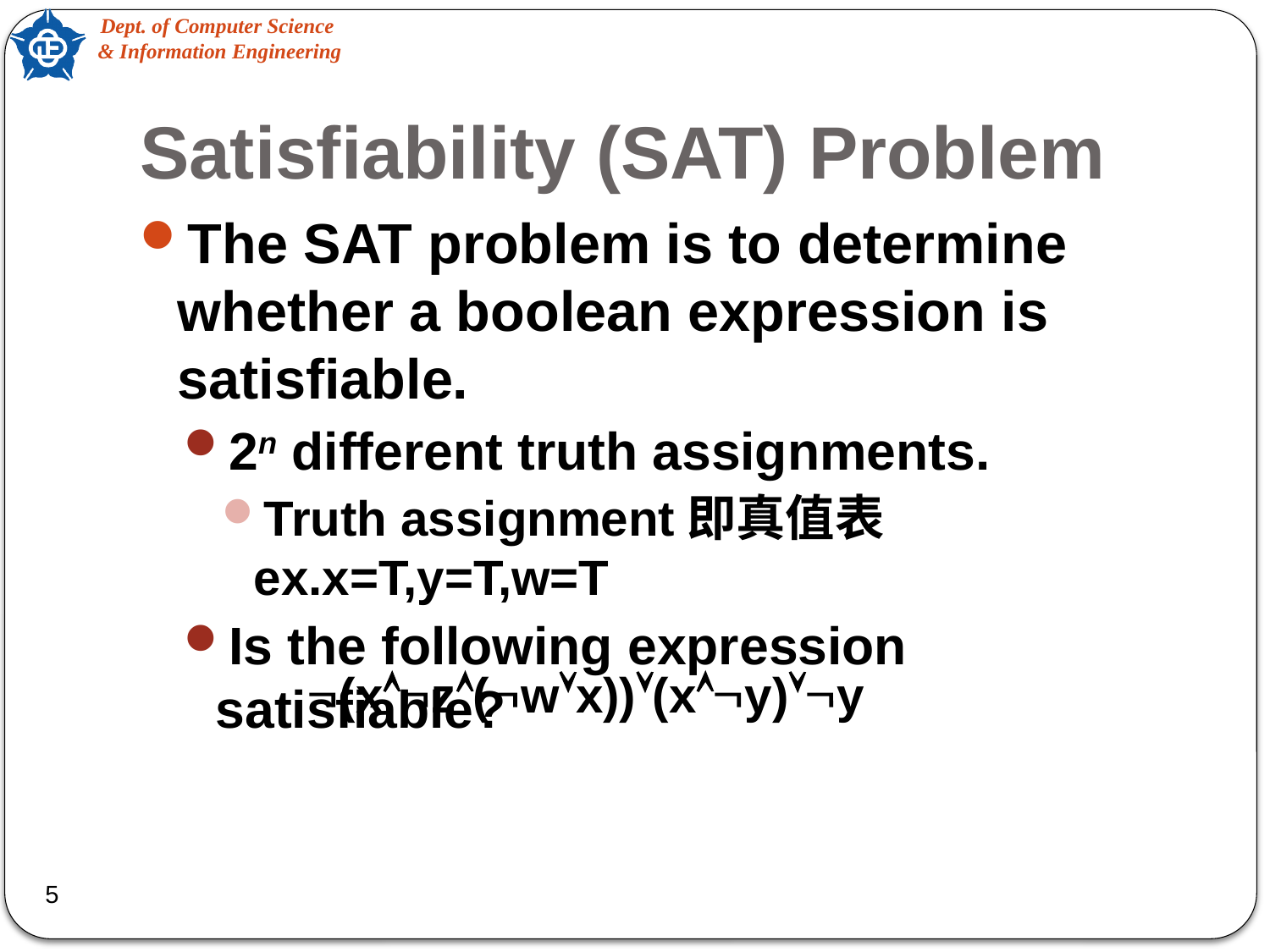

# Satisfiability (SAT) Problem
The SAT problem is to determine whether a boolean expression is satisfiable.
2n different truth assignments.
Truth assignment即真值表 ex.x=T,y=T,w=T
Is the following expression satisfiable?
¬(x∧¬z∧(¬w∨x))∨(x∧¬y)∨¬y
5